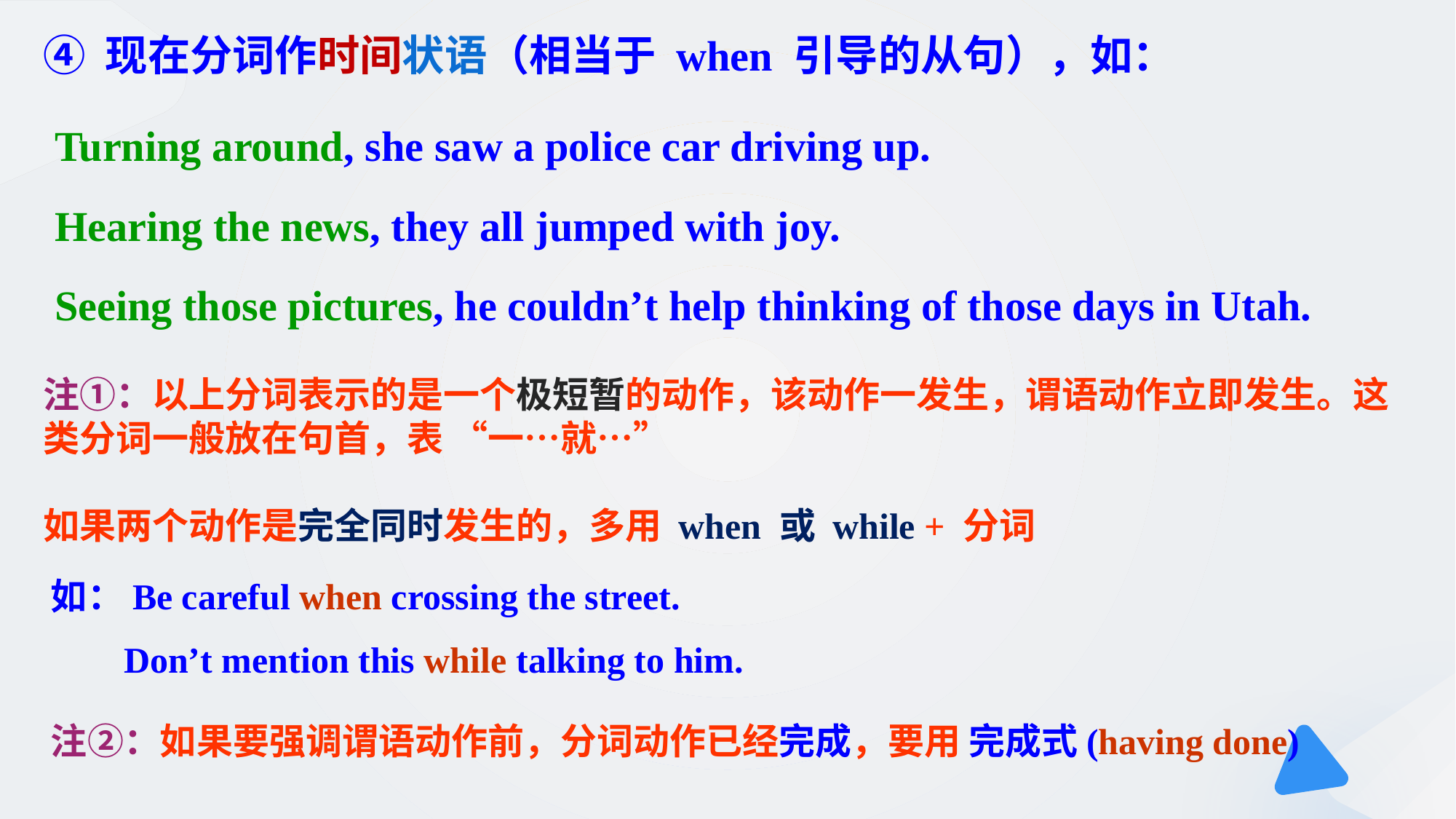

④ 现在分词作时间状语（相当于 when 引导的从句），如：
Turning around, she saw a police car driving up.
Hearing the news, they all jumped with joy.
Seeing those pictures, he couldn’t help thinking of those days in Utah.
注①：以上分词表示的是一个极短暂的动作，该动作一发生，谓语动作立即发生。这类分词一般放在句首，表 “一…就…”

如果两个动作是完全同时发生的，多用 when 或 while + 分词
如：Be careful when crossing the street.
        Don’t mention this while talking to him.
注②：如果要强调谓语动作前，分词动作已经完成，要用 完成式(having done)